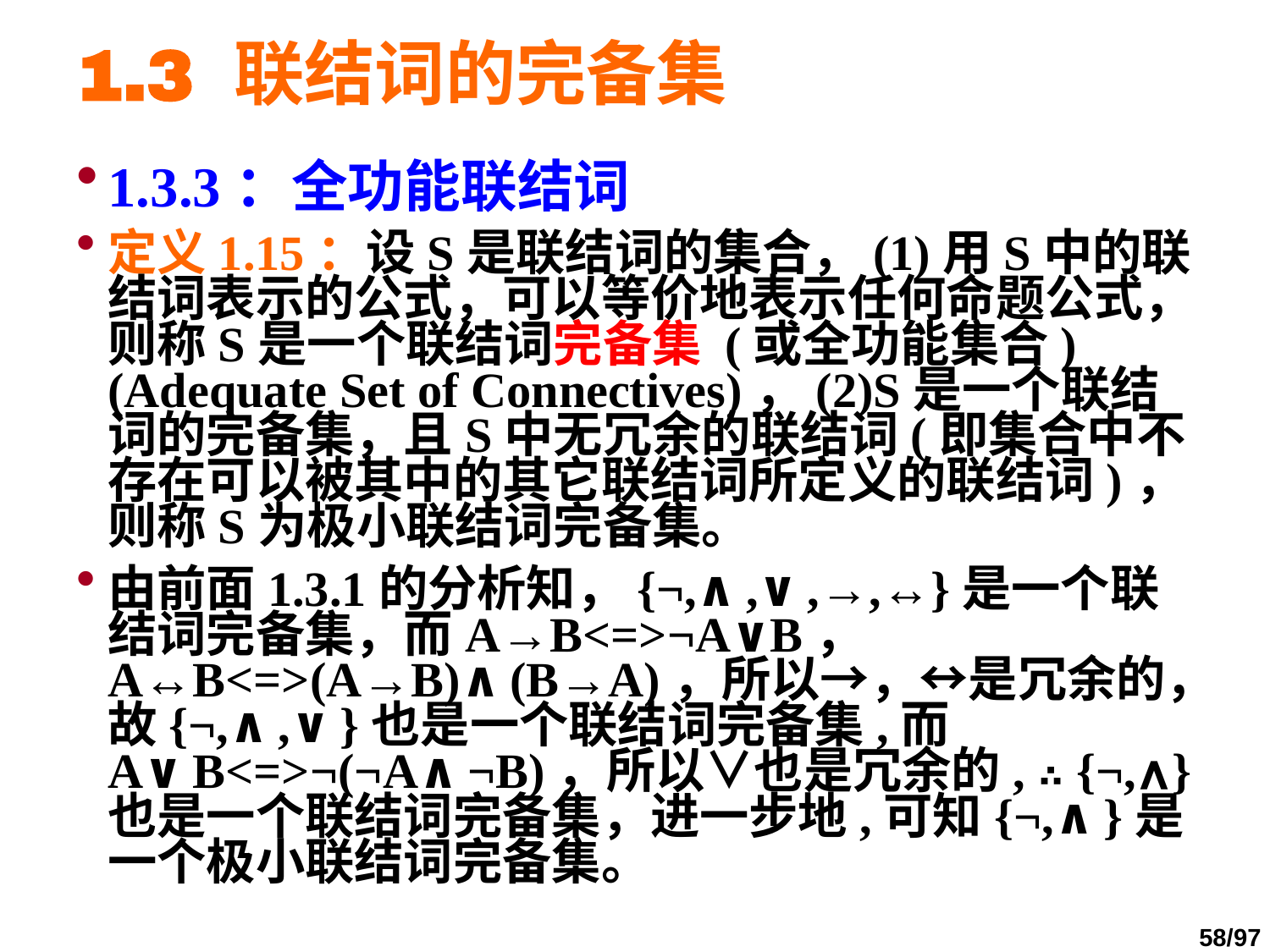

# 1.3 联结词的完备集
1.3.3：全功能联结词
定义1.15：设S是联结词的集合，(1)用S中的联结词表示的公式，可以等价地表示任何命题公式，则称S是一个联结词完备集 (或全功能集合) (Adequate Set of Connectives)，(2)S是一个联结词的完备集，且S中无冗余的联结词(即集合中不存在可以被其中的其它联结词所定义的联结词)，则称S为极小联结词完备集。
由前面1.3.1的分析知，{¬,∧,∨,→,↔}是一个联结词完备集，而A→B<=>¬A∨B， A↔B<=>(A→B)∧(B→A)，所以→，↔是冗余的，故{¬,∧,∨}也是一个联结词完备集,而A∨B<=>¬(¬A∧¬B)，所以∨也是冗余的, ∴ {¬,∧}也是一个联结词完备集，进一步地,可知{¬,∧}是一个极小联结词完备集。